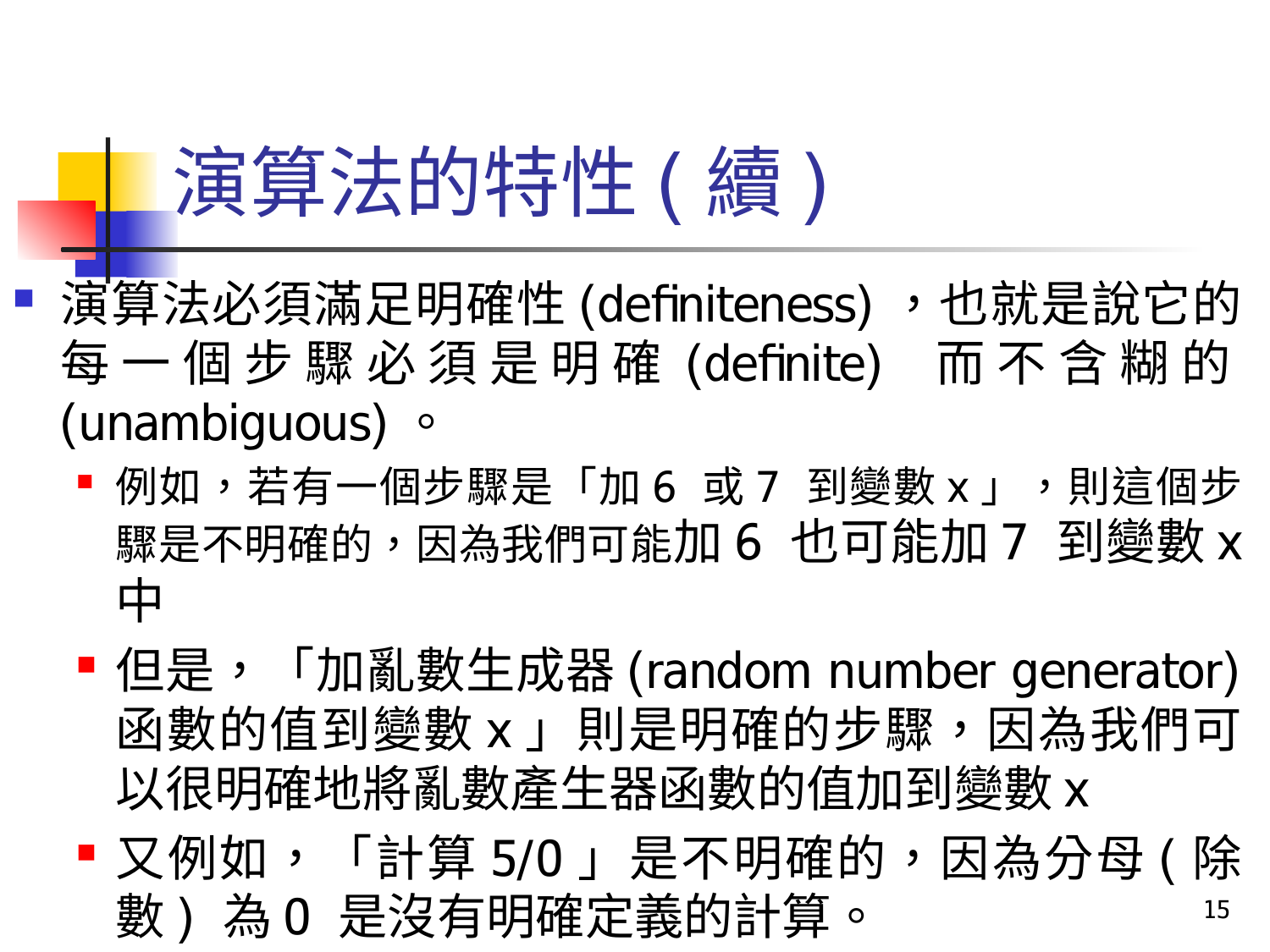

# 演算法的特性(續)
演算法必須滿足明確性(definiteness)，也就是說它的每一個步驟必須是明確(definite) 而不含糊的(unambiguous)。
例如，若有一個步驟是「加6 或7 到變數x」，則這個步驟是不明確的，因為我們可能加6 也可能加7 到變數x 中
但是，「加亂數生成器(random number generator) 函數的值到變數x」則是明確的步驟，因為我們可以很明確地將亂數產生器函數的值加到變數x
又例如，「計算5/0」是不明確的，因為分母(除數) 為0 是沒有明確定義的計算。
15